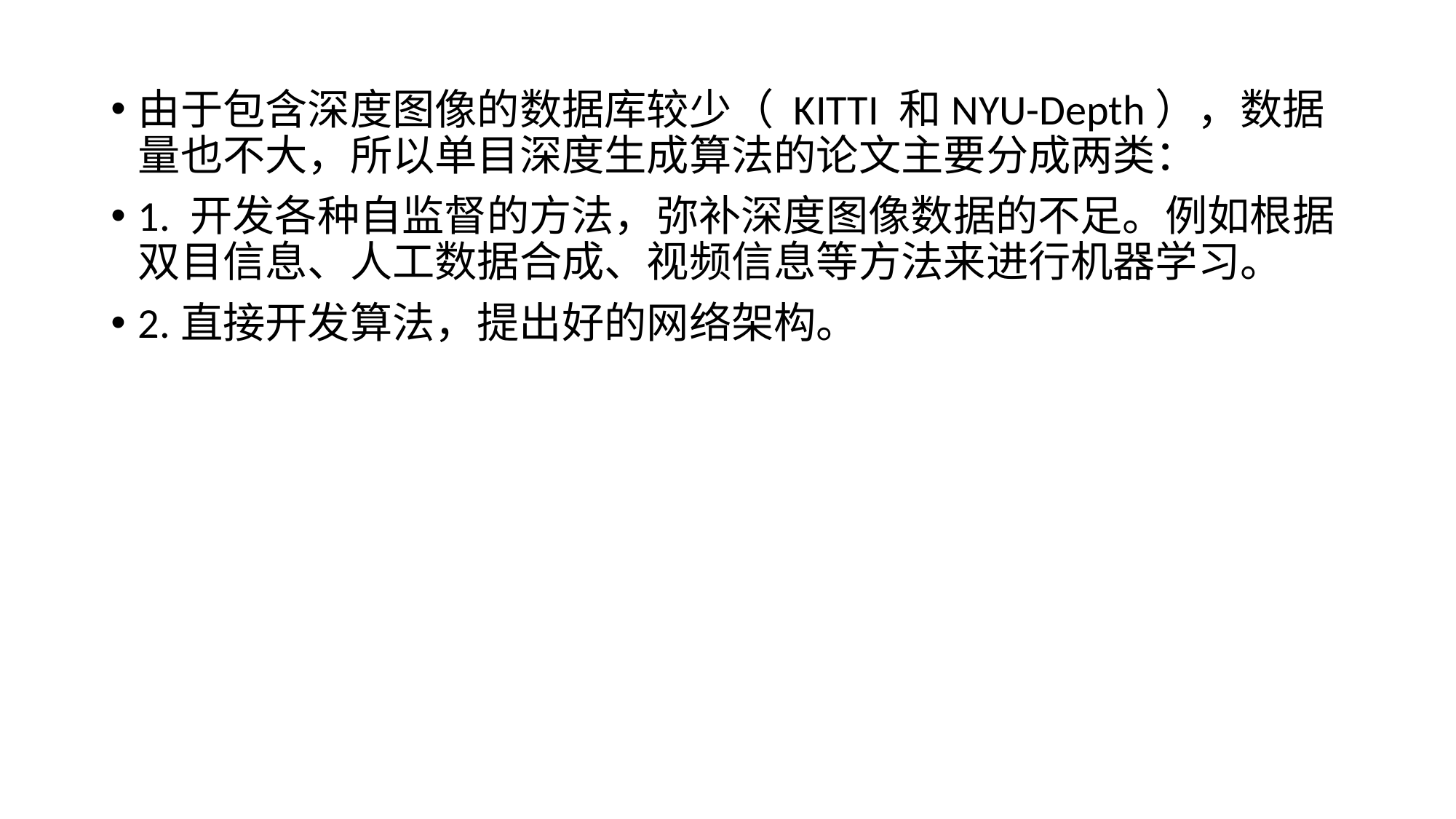

由于包含深度图像的数据库较少（ KITTI 和NYU-Depth），数据量也不大，所以单目深度生成算法的论文主要分成两类：
1. 开发各种自监督的方法，弥补深度图像数据的不足。例如根据双目信息、人工数据合成、视频信息等方法来进行机器学习。
2.直接开发算法，提出好的网络架构。